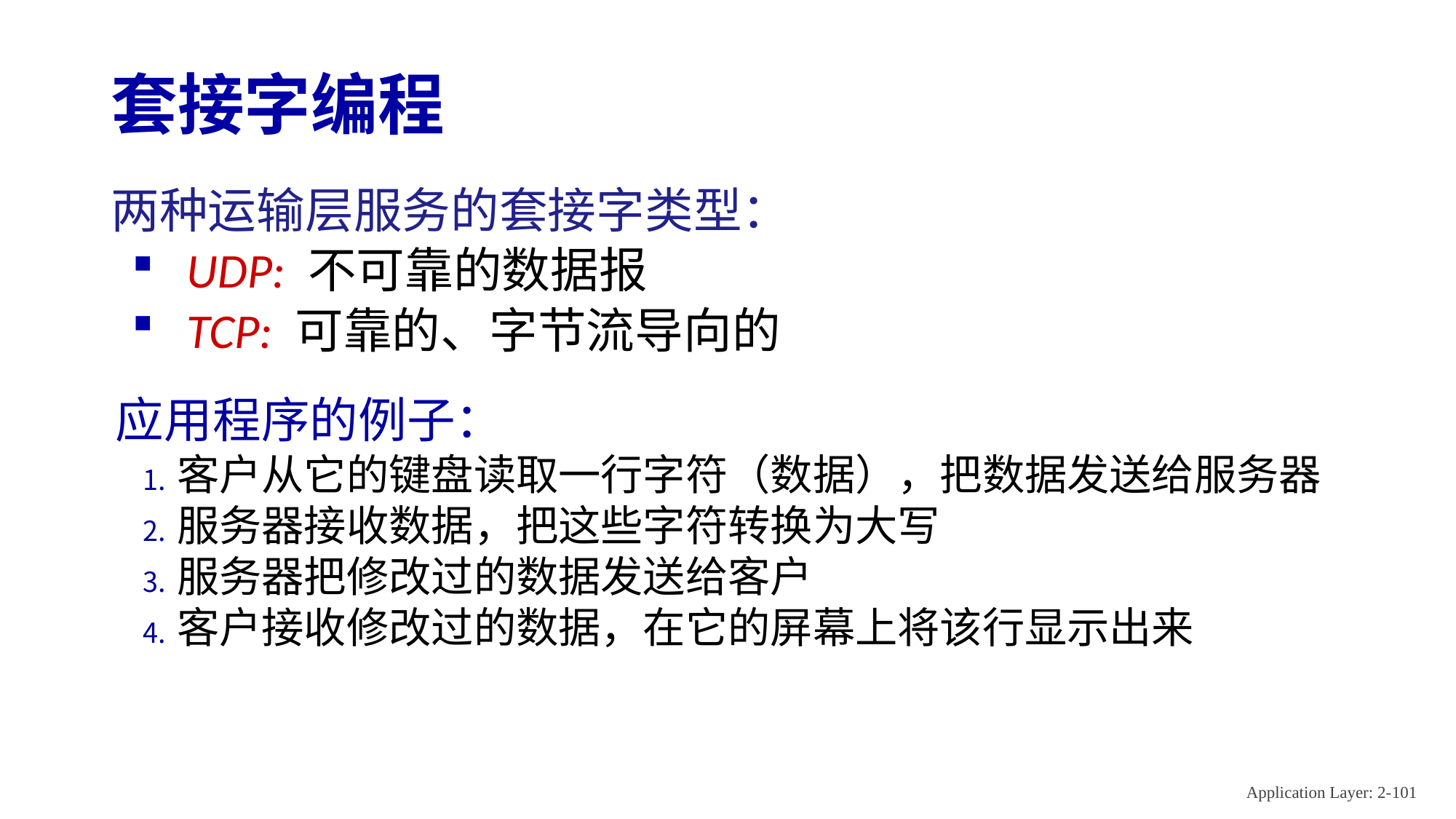

# 套接字编程
两种运输层服务的套接字类型：
UDP: 不可靠的数据报
TCP: 可靠的、字节流导向的
应用程序的例子：
客户从它的键盘读取一行字符（数据），把数据发送给服务器
服务器接收数据，把这些字符转换为大写
服务器把修改过的数据发送给客户
客户接收修改过的数据，在它的屏幕上将该行显示出来
Application Layer: 2-101